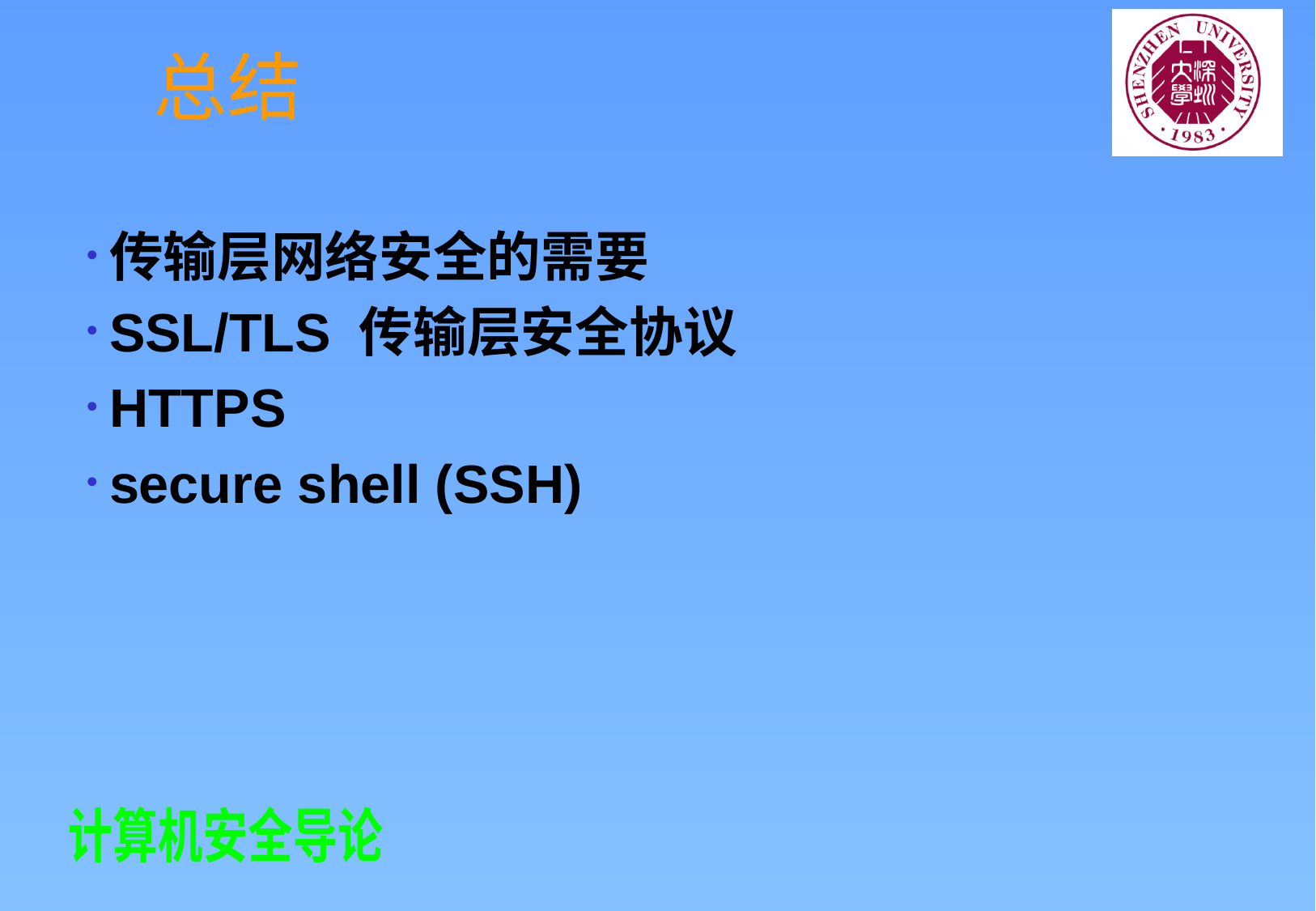

# 总结
传输层网络安全的需要
SSL/TLS 传输层安全协议
HTTPS
secure shell (SSH)